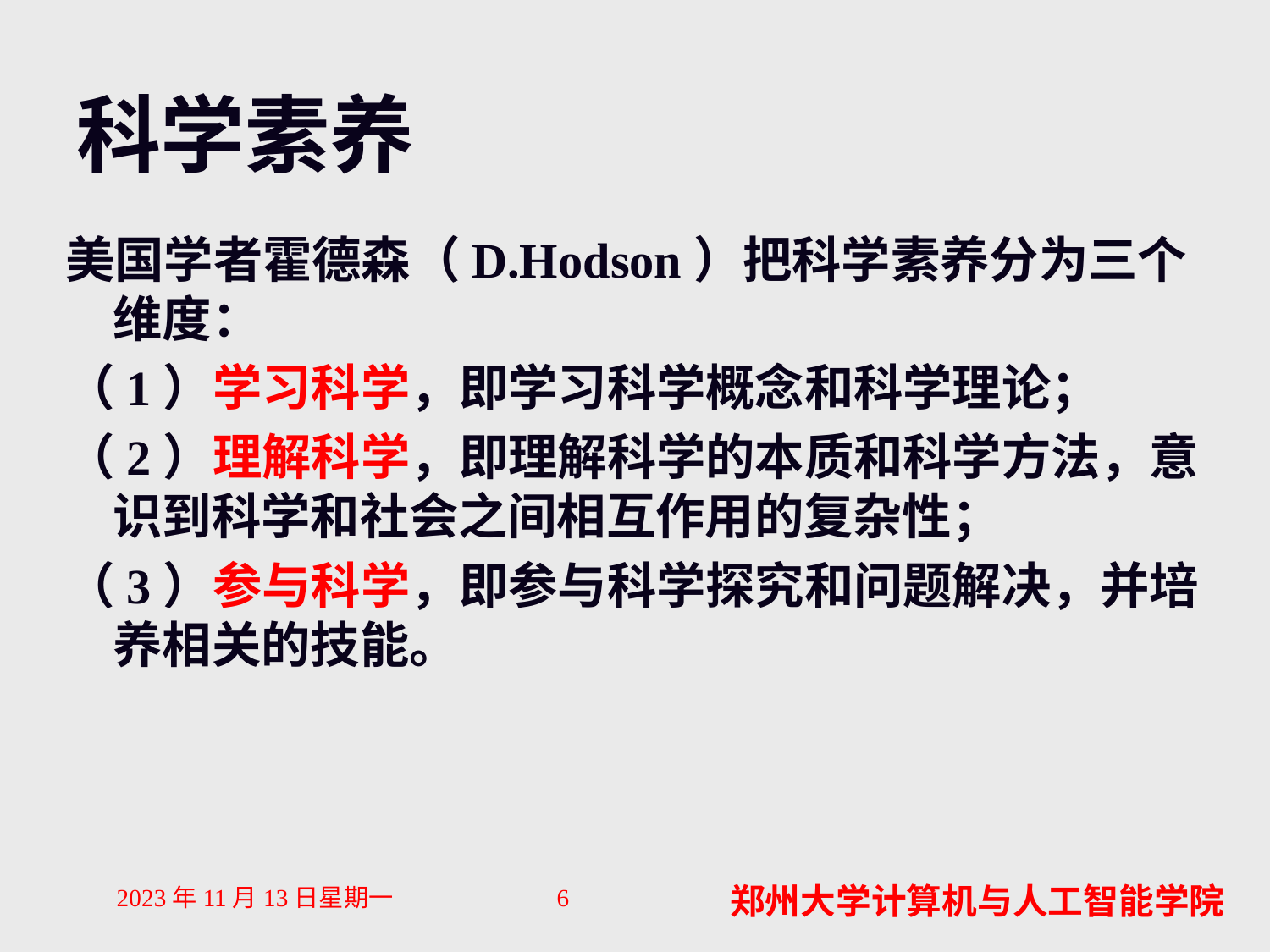

# 科学素养
美国学者霍德森（D.Hodson）把科学素养分为三个维度：
（1）学习科学，即学习科学概念和科学理论；
（2）理解科学，即理解科学的本质和科学方法，意识到科学和社会之间相互作用的复杂性；
（3）参与科学，即参与科学探究和问题解决，并培养相关的技能。